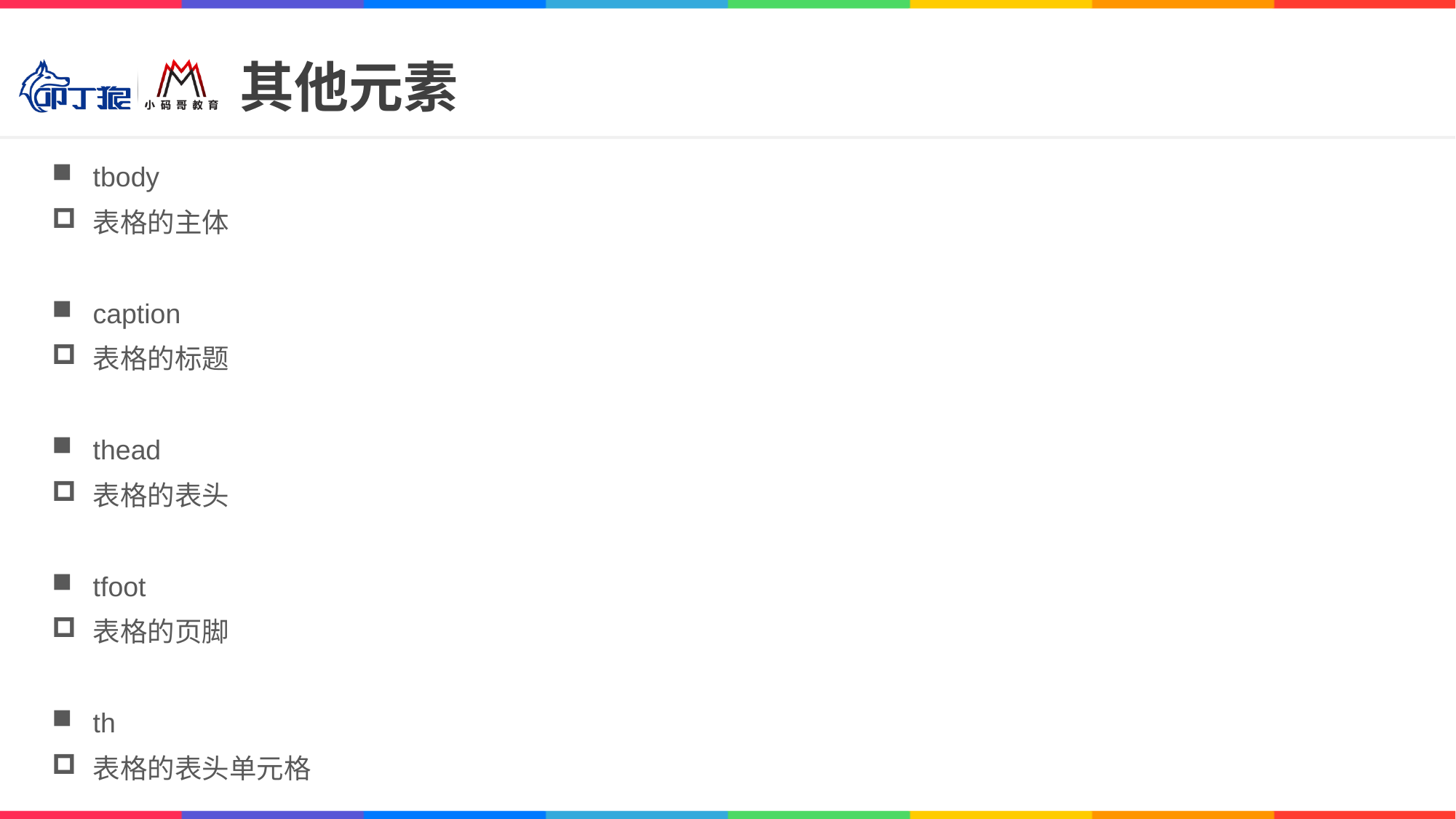

# 其他元素
tbody
表格的主体

caption
表格的标题

thead
表格的表头

tfoot
表格的页脚

th
表格的表头单元格